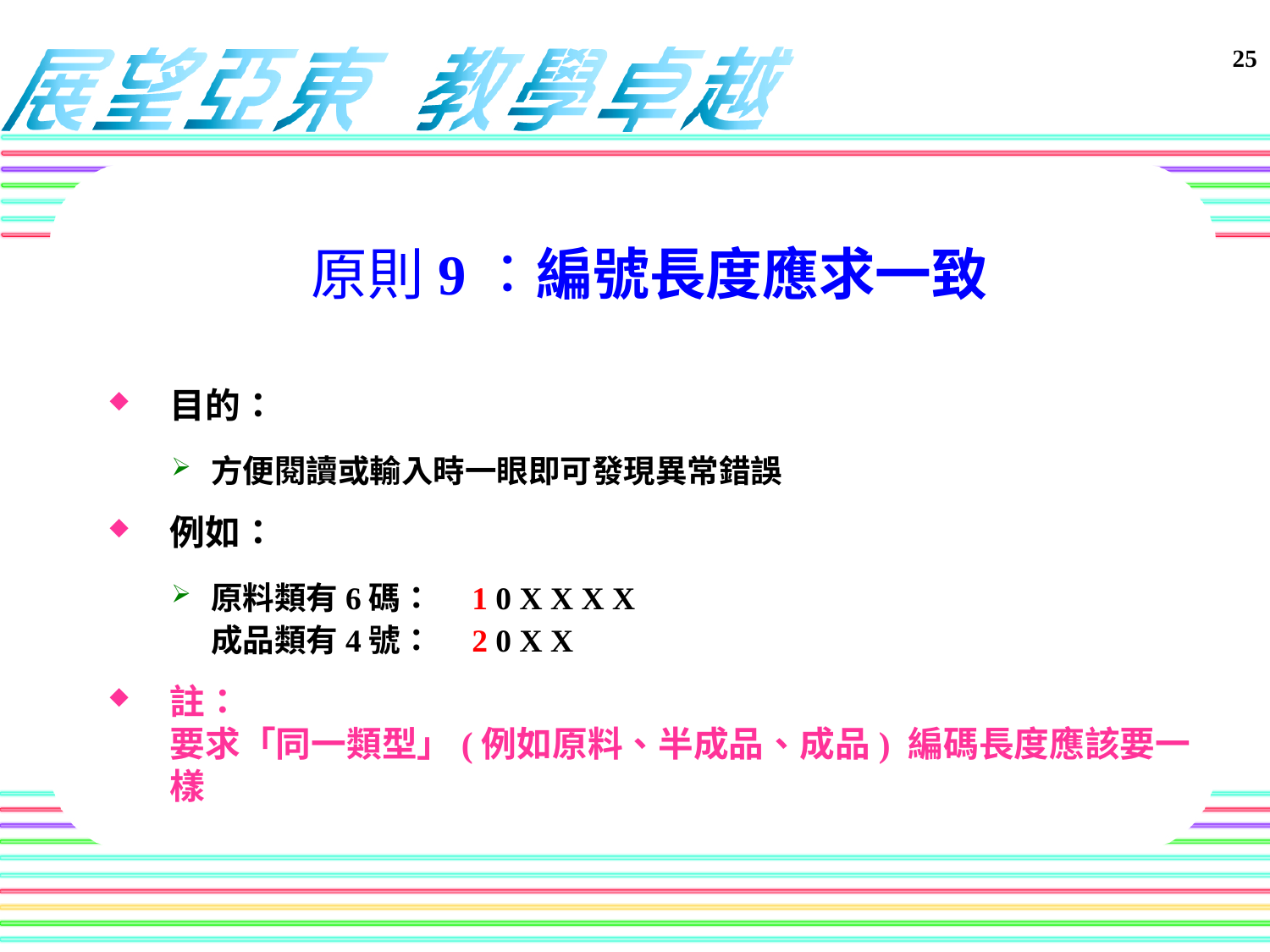

原則9：編號長度應求一致
目的：
方便閱讀或輸入時一眼即可發現異常錯誤
例如：
原料類有6碼：　1 0 X X X X
成品類有4號：　2 0 X X
註：
要求「同一類型」(例如原料、半成品、成品) 編碼長度應該要一樣